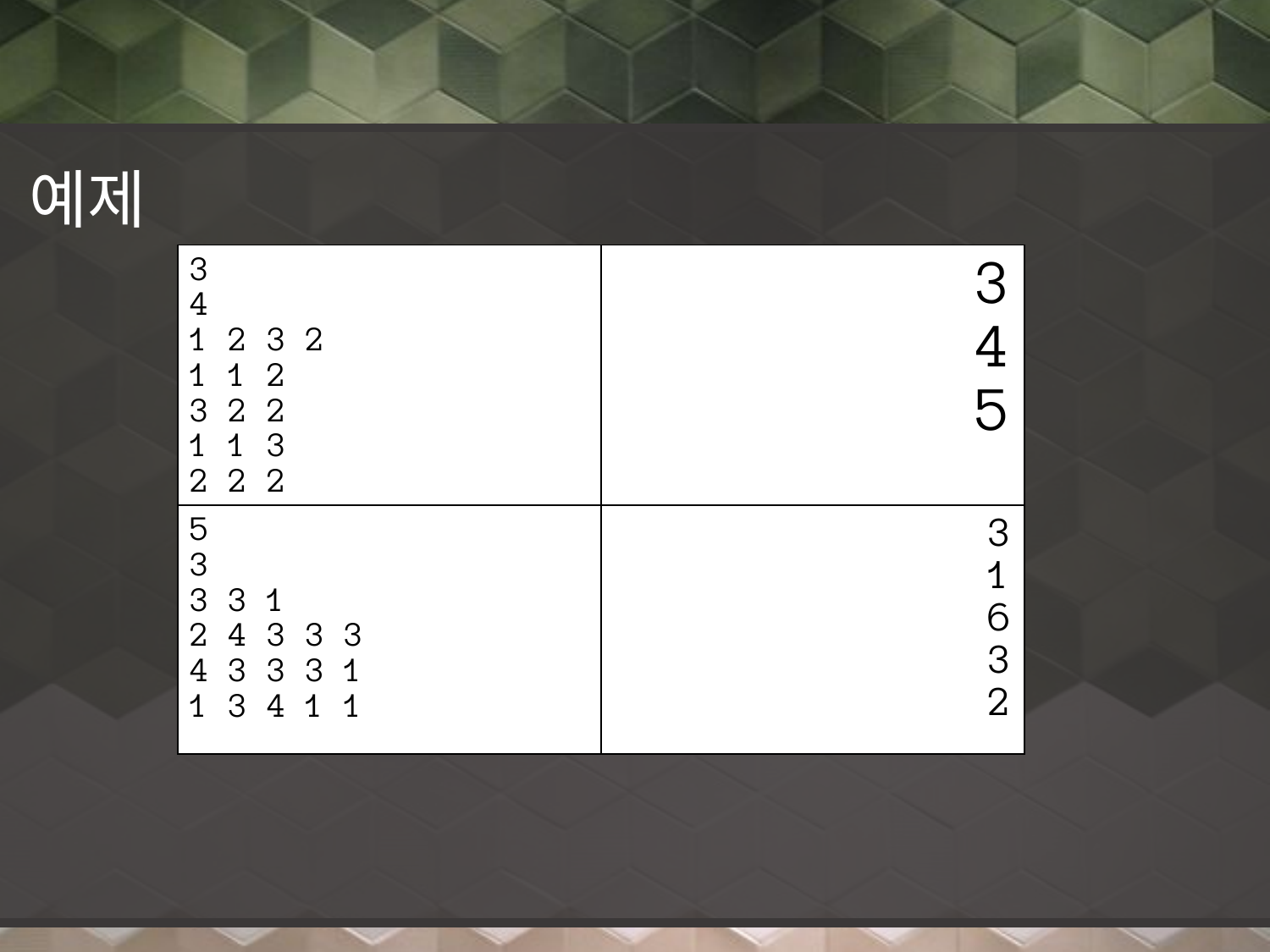

예제
| 3 4 1 2 3 2 1 1 2 3 2 2 1 1 3 2 2 2 | 3 4 5 |
| --- | --- |
| 5 3 3 3 1 2 4 3 3 3 4 3 3 3 1 1 3 4 1 1 | 3 1 6 3 2 |